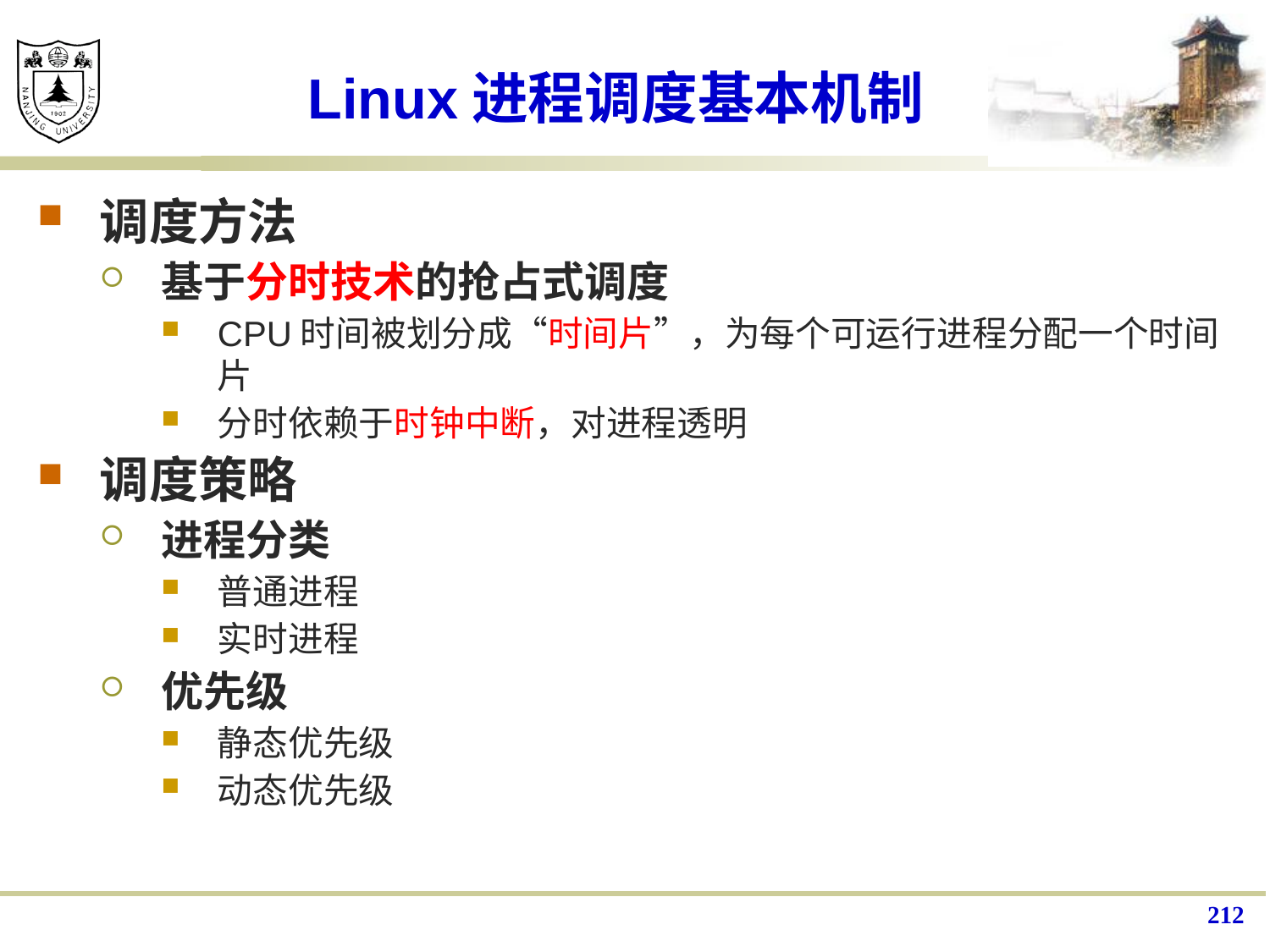

# Linux进程调度基本机制
调度方法
基于分时技术的抢占式调度
CPU时间被划分成“时间片”，为每个可运行进程分配一个时间片
分时依赖于时钟中断，对进程透明
调度策略
进程分类
普通进程
实时进程
优先级
静态优先级
动态优先级
212